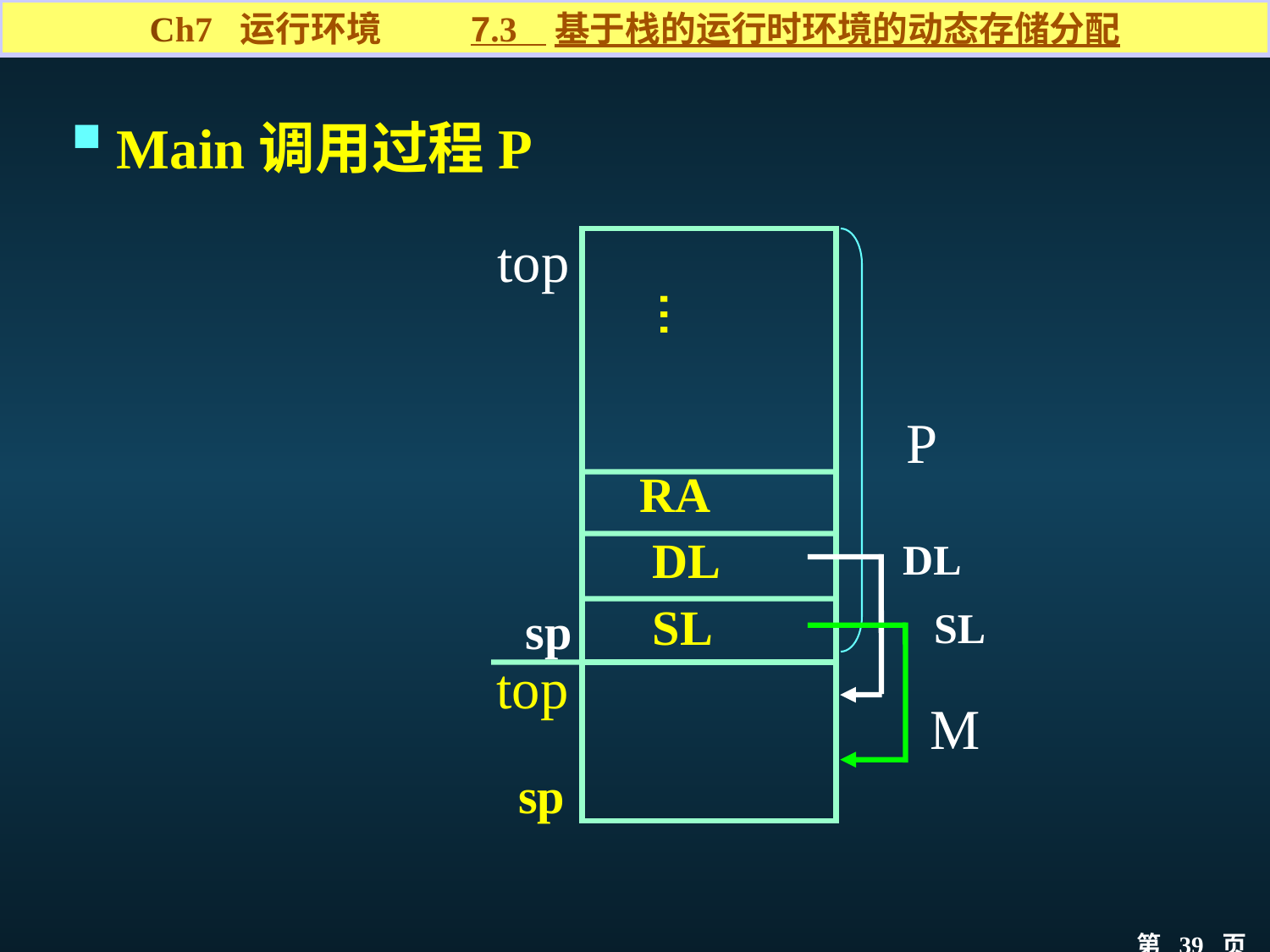

Ch7  运行环境          7.3   基于栈的运行时环境的动态存储分配
Main调用过程P
top

…
P
  RA
   DL
   SL

DL

sp
SL

top

M
sp